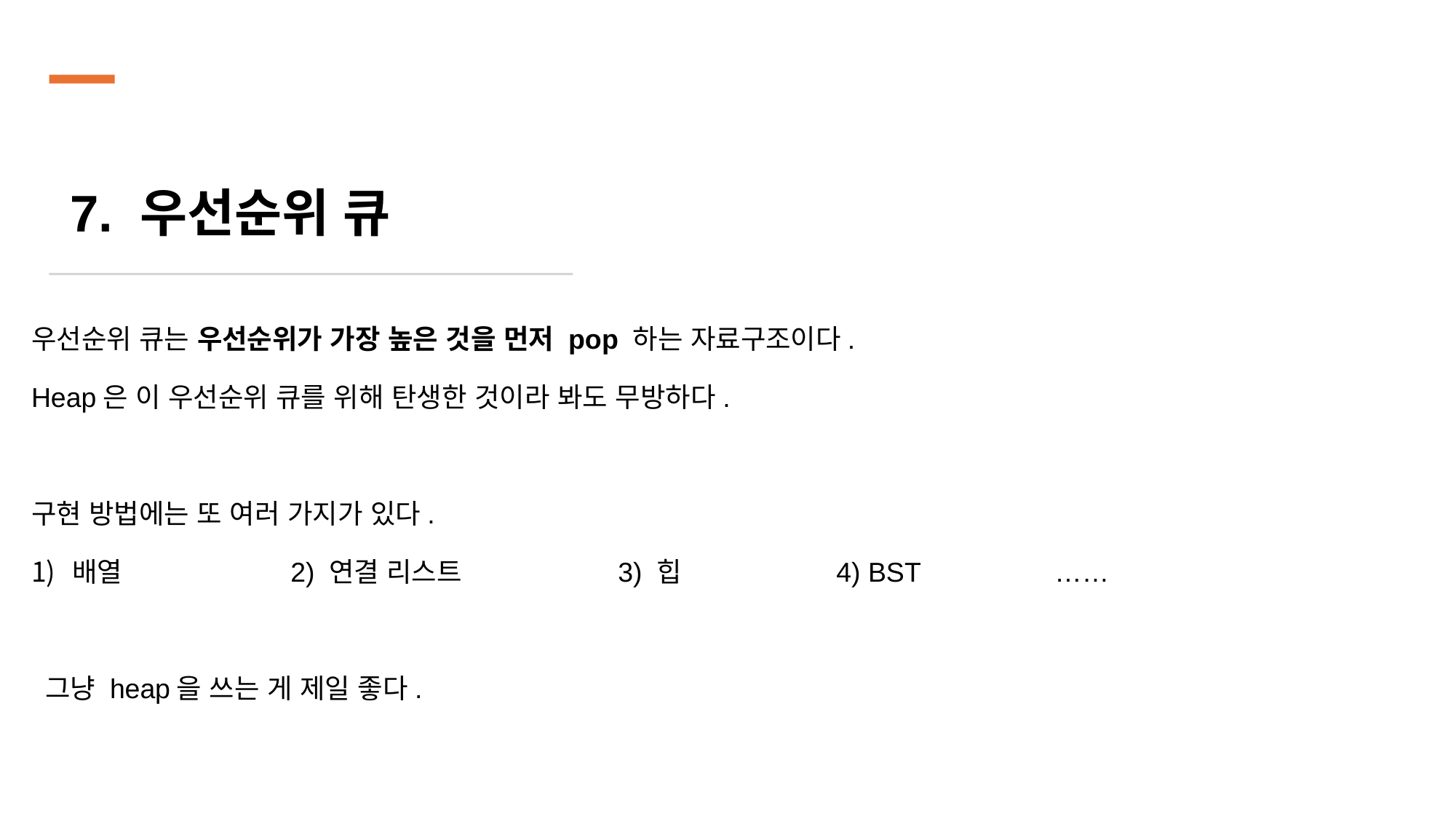

7. 우선순위 큐

우선순위 큐는 우선순위가 가장 높은 것을 먼저 pop 하는 자료구조이다.
Heap은 이 우선순위 큐를 위해 탄생한 것이라 봐도 무방하다.

구현 방법에는 또 여러 가지가 있다.
배열		2) 연결 리스트		3) 힙		4) BST		……

 그냥 heap을 쓰는 게 제일 좋다.